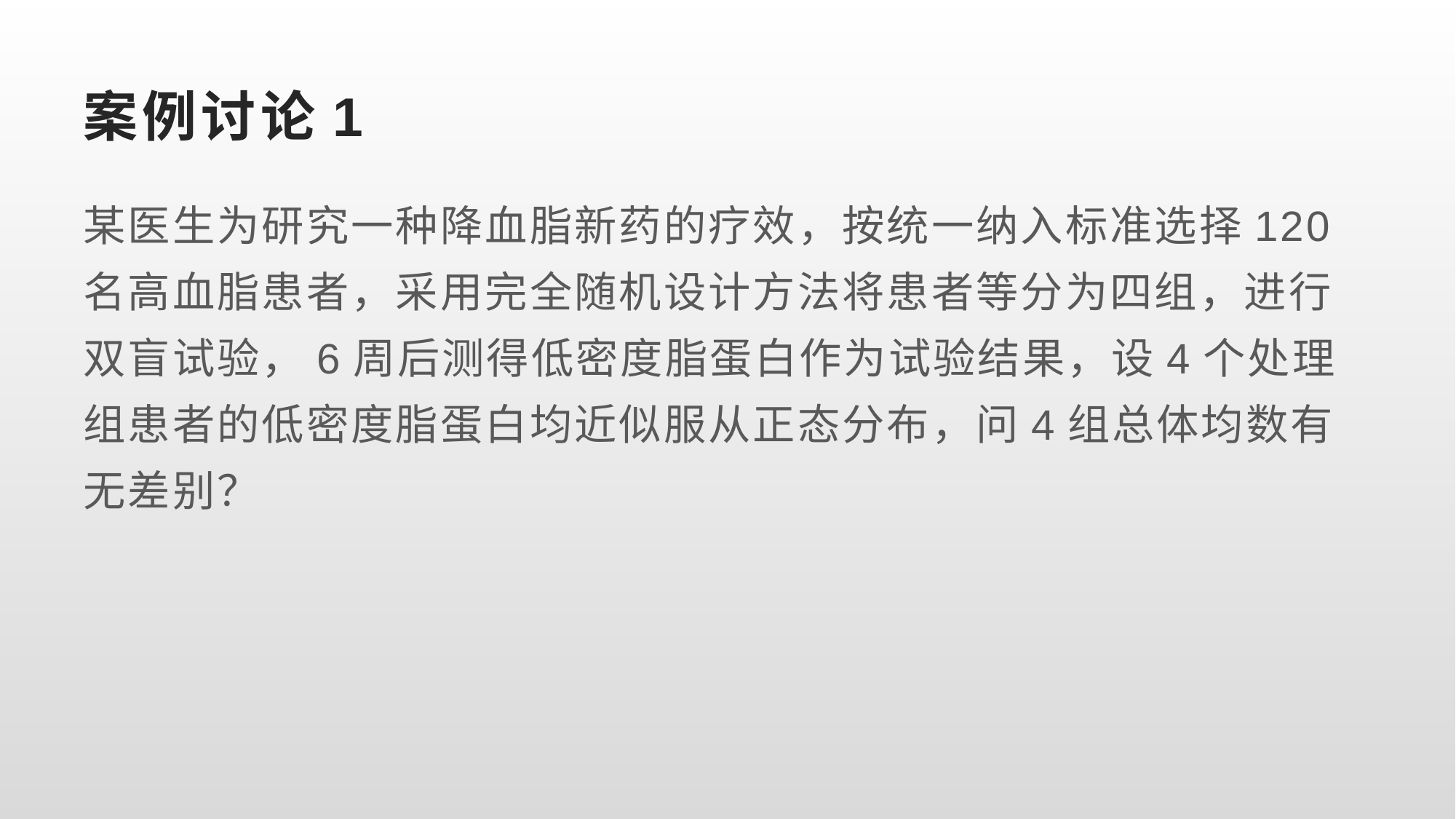

# 案例讨论1
某医生为研究一种降血脂新药的疗效，按统一纳入标准选择120名高血脂患者，采用完全随机设计方法将患者等分为四组，进行双盲试验，6周后测得低密度脂蛋白作为试验结果，设4个处理组患者的低密度脂蛋白均近似服从正态分布，问4组总体均数有无差别？